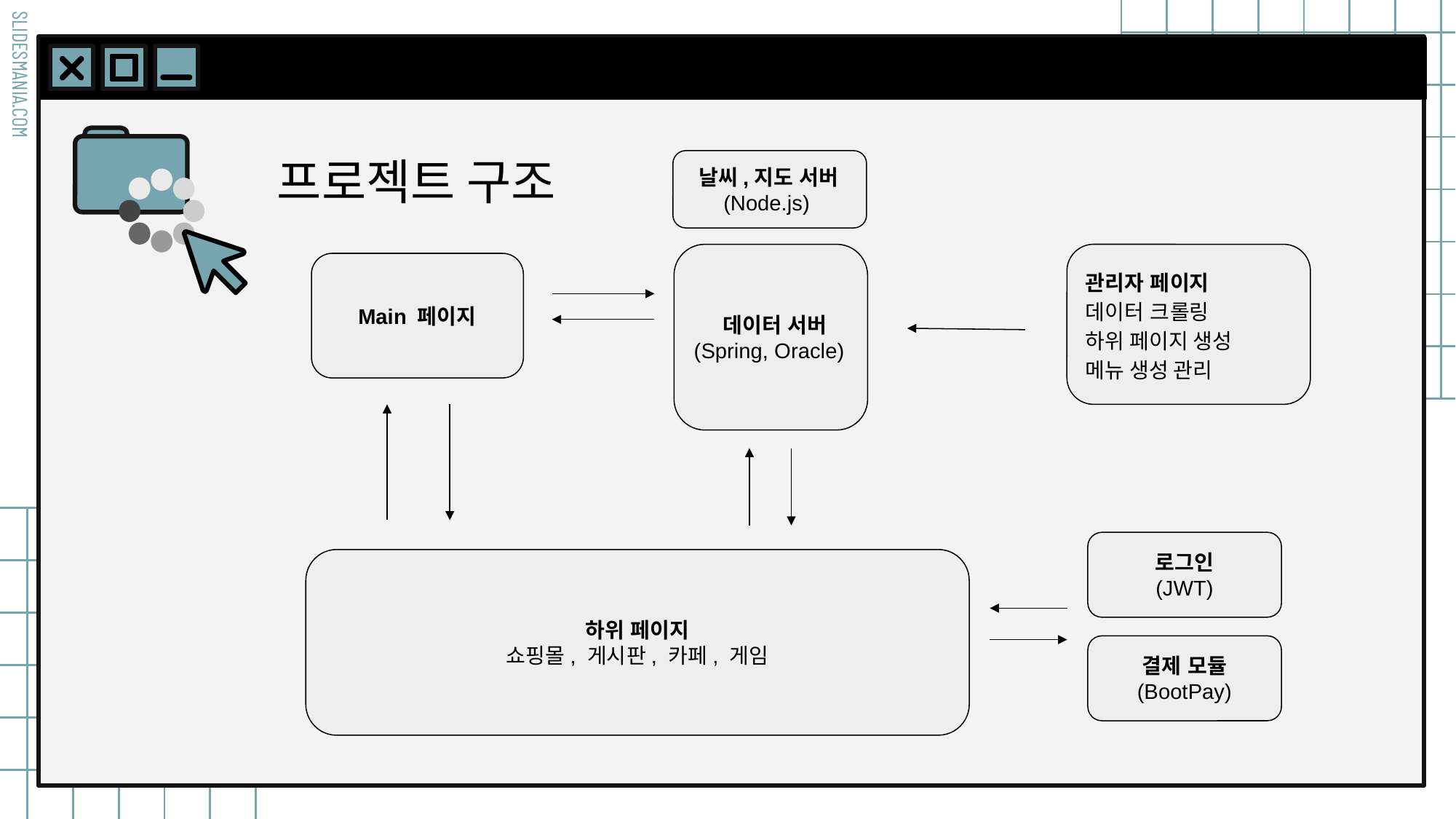

# 프로젝트 구조
 날씨,지도 서버
      (Node.js)
    데이터 서버
(Spring, Oracle)
관리자 페이지
데이터 크롤링
하위 페이지 생성
메뉴 생성 관리
Main 페이지
로그인
(JWT)
하위 페이지
쇼핑몰, 게시판, 카페, 게임
결제 모듈
(BootPay)